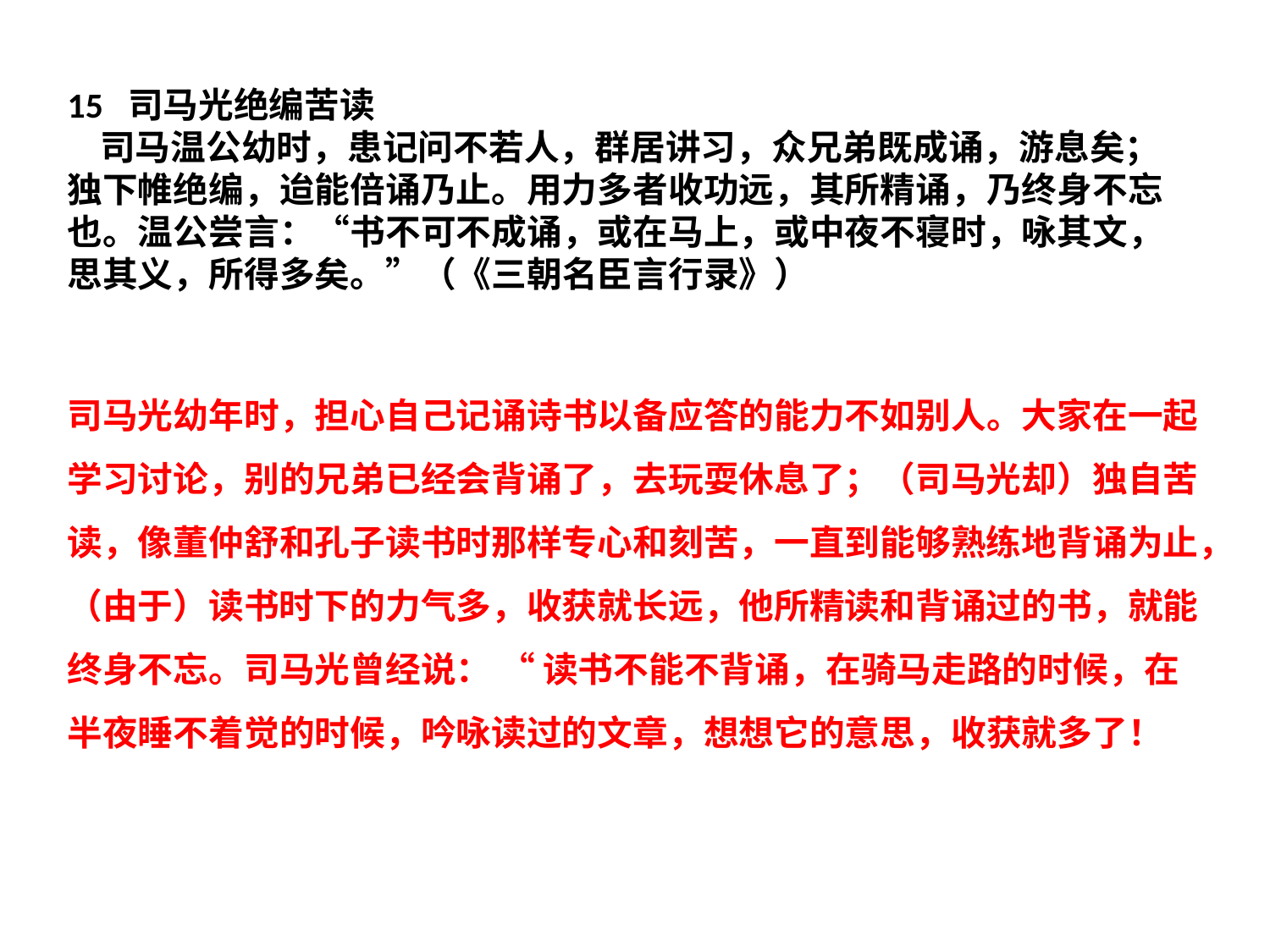

15  司马光绝编苦读
   司马温公幼时，患记问不若人，群居讲习，众兄弟既成诵，游息矣；独下帷绝编，迨能倍诵乃止。用力多者收功远，其所精诵，乃终身不忘也。温公尝言：“书不可不成诵，或在马上，或中夜不寝时，咏其文，思其义，所得多矣。”（《三朝名臣言行录》）
司马光幼年时，担心自己记诵诗书以备应答的能力不如别人。大家在一起学习讨论，别的兄弟已经会背诵了，去玩耍休息了；（司马光却）独自苦读，像董仲舒和孔子读书时那样专心和刻苦，一直到能够熟练地背诵为止，（由于）读书时下的力气多，收获就长远，他所精读和背诵过的书，就能终身不忘。司马光曾经说： “ 读书不能不背诵，在骑马走路的时候，在半夜睡不着觉的时候，吟咏读过的文章，想想它的意思，收获就多了！